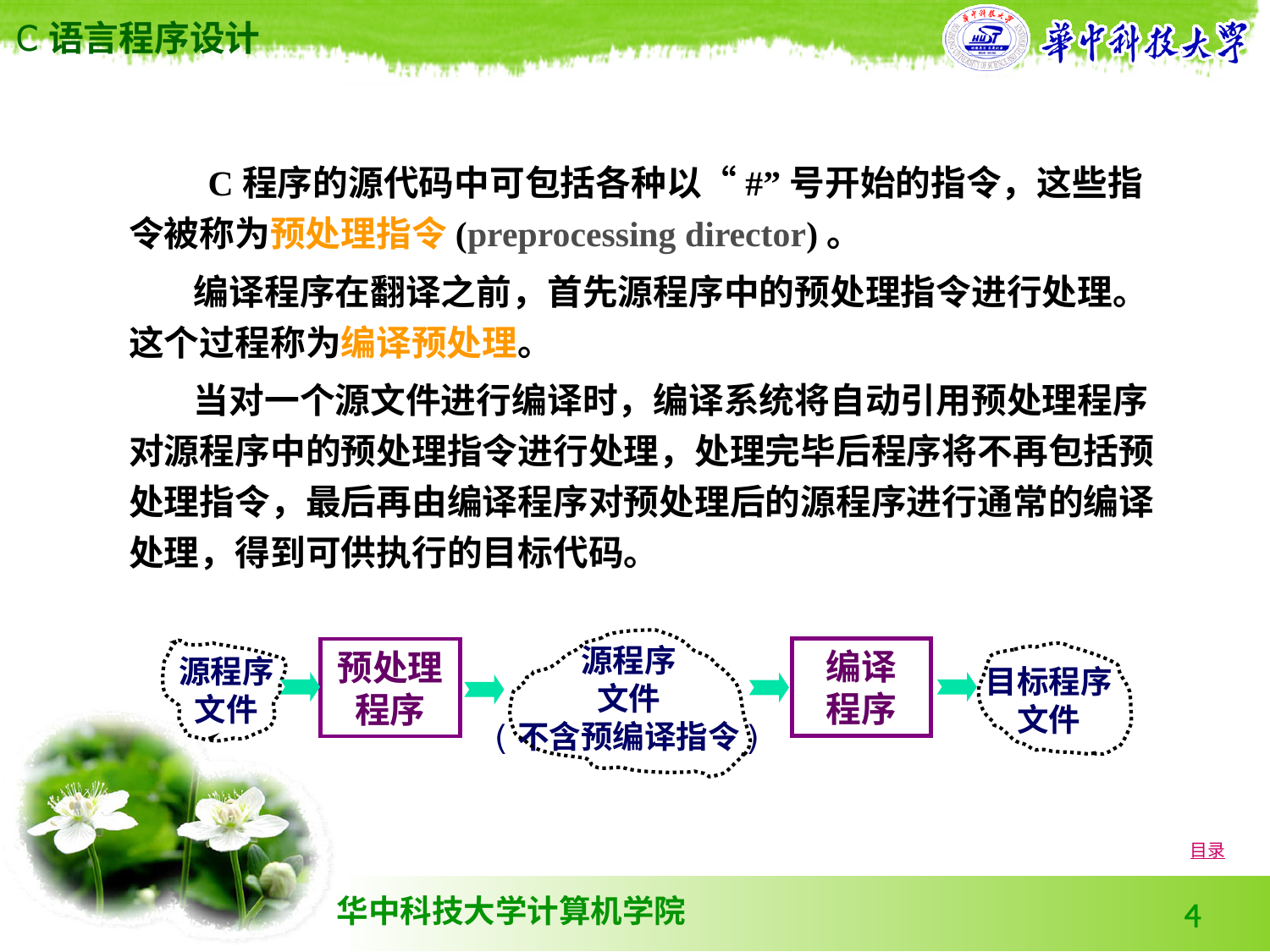

C程序的源代码中可包括各种以“#”号开始的指令，这些指令被称为预处理指令(preprocessing director)。
       编译程序在翻译之前，首先源程序中的预处理指令进行处理。这个过程称为编译预处理。
       当对一个源文件进行编译时，编译系统将自动引用预处理程序对源程序中的预处理指令进行处理，处理完毕后程序将不再包括预处理指令，最后再由编译程序对预处理后的源程序进行通常的编译处理，得到可供执行的目标代码。

源程序
文件
(不含预编译指令)
编译
程序
预处理
程序

源程序
文件
目标程序
文件

目录
4